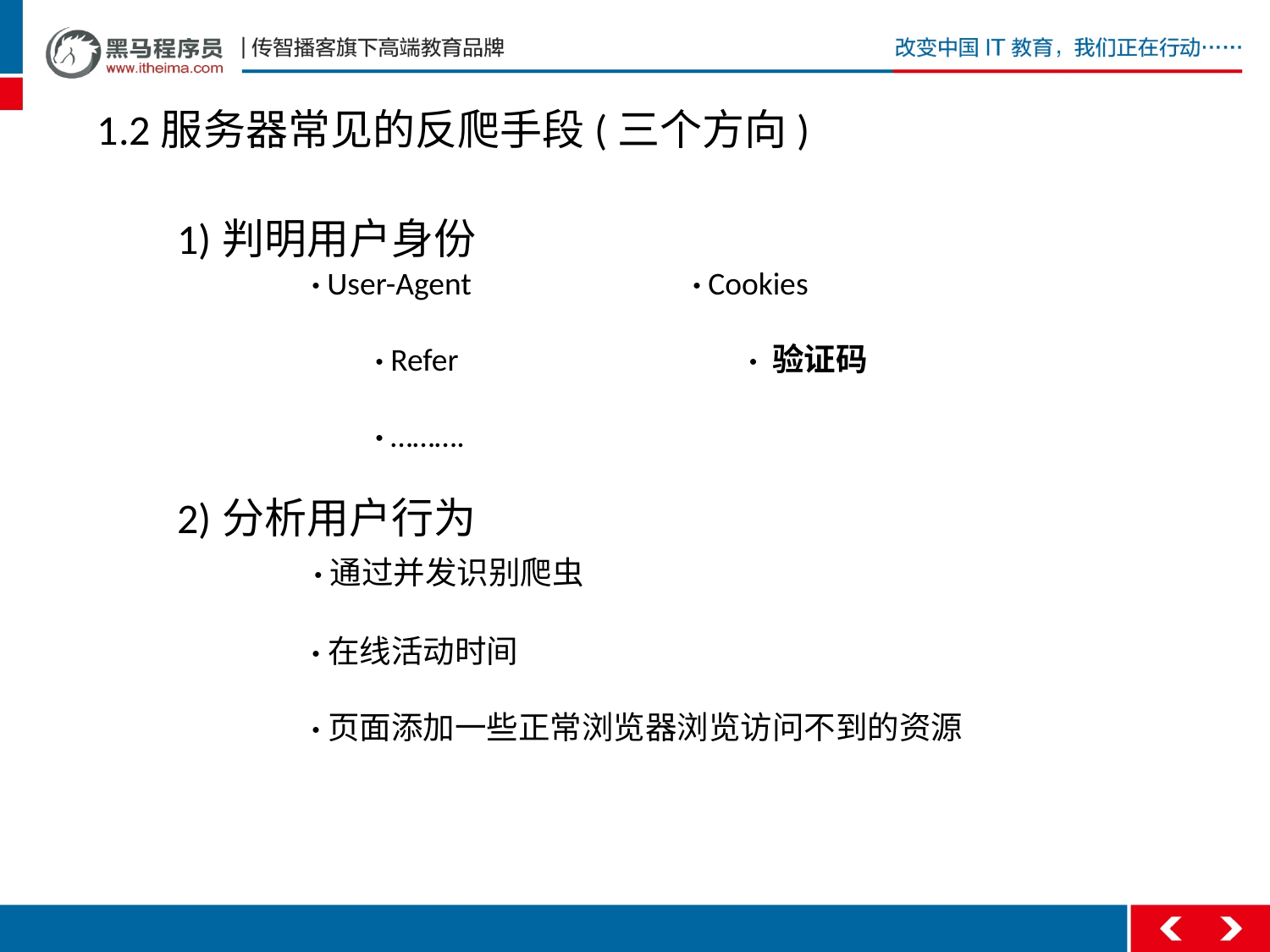

1.2服务器常见的反爬手段(三个方向)
1)判明用户身份
	 · User-Agent		 · Cookies

	 · Refer			· 验证码

	 · ……….

2)分析用户行为
	 ·通过并发识别爬虫

	 ·在线活动时间

	 ·页面添加一些正常浏览器浏览访问不到的资源